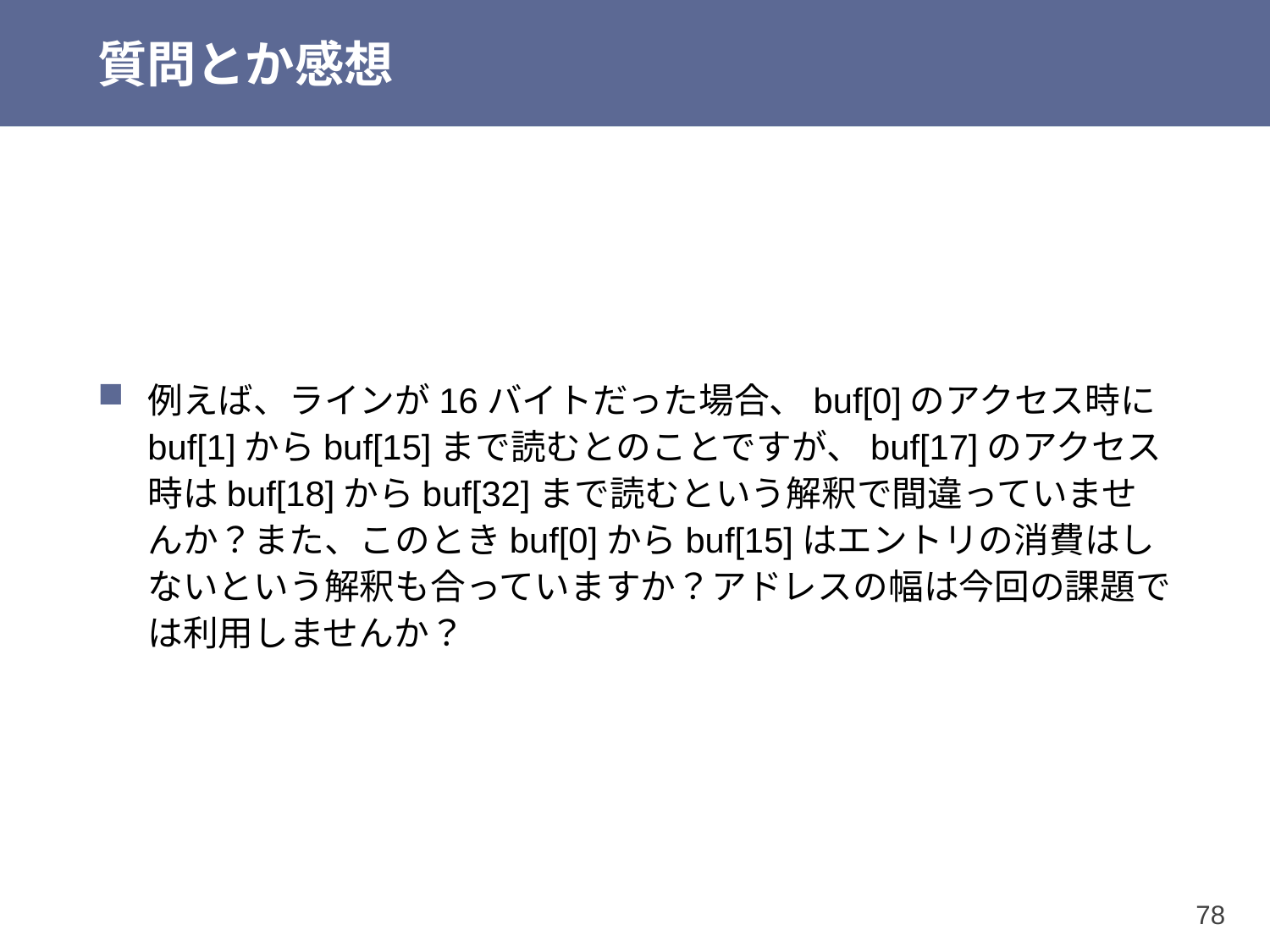

# 質問とか感想
例えば、ラインが16バイトだった場合、buf[0]のアクセス時にbuf[1]からbuf[15]まで読むとのことですが、buf[17]のアクセス時はbuf[18]からbuf[32]まで読むという解釈で間違っていませんか？また、このときbuf[0]からbuf[15]はエントリの消費はしないという解釈も合っていますか？アドレスの幅は今回の課題では利用しませんか？